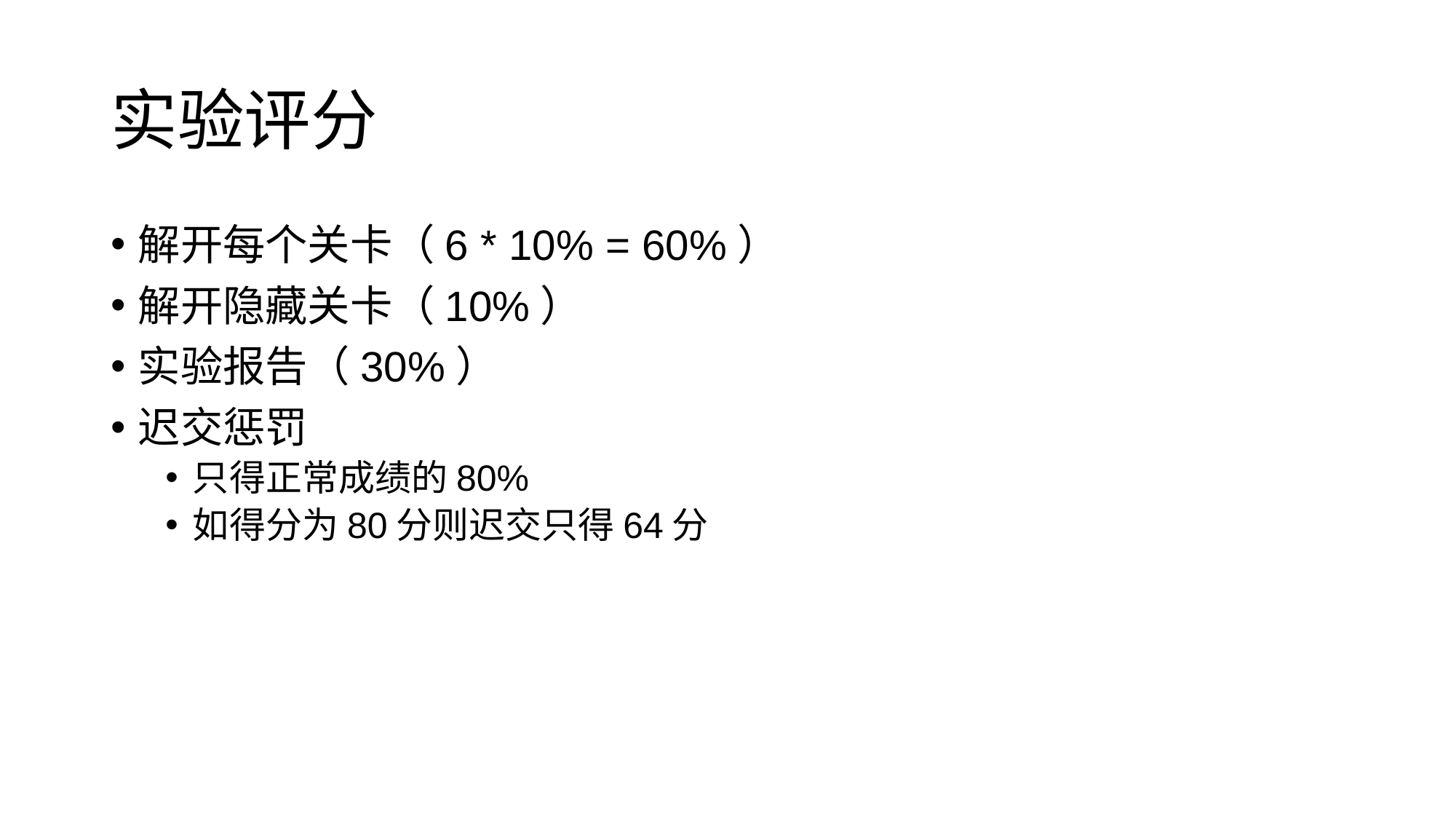

# 实验评分
解开每个关卡（6 * 10% = 60%）
解开隐藏关卡（10%）
实验报告（30%）
迟交惩罚
只得正常成绩的80%
如得分为80分则迟交只得64分